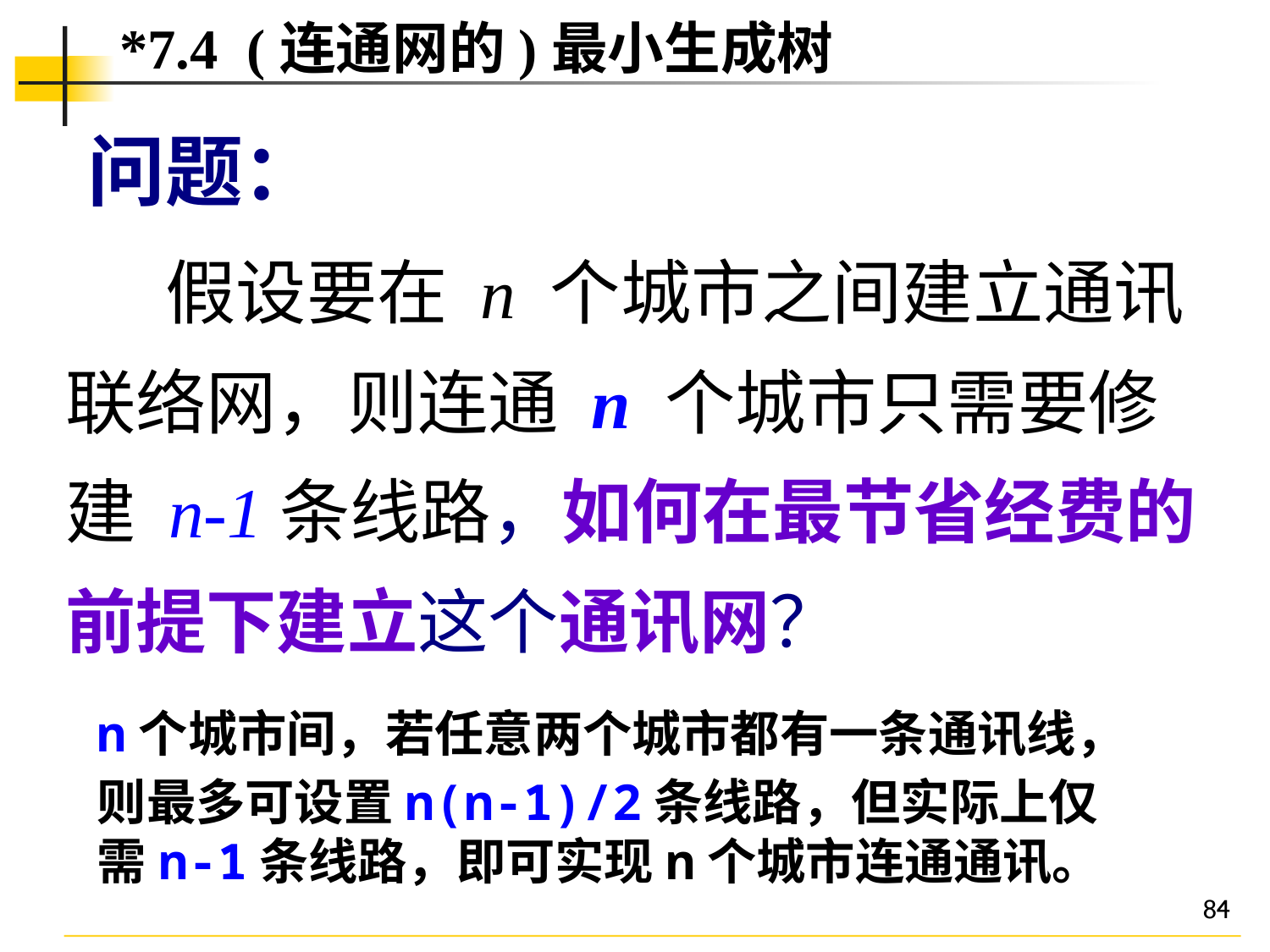

*7.4  (连通网的)最小生成树
问题：
      假设要在 n 个城市之间建立通讯联络网，则连通 n 个城市只需要修建 n-1条线路，如何在最节省经费的前提下建立这个通讯网？
n个城市间，若任意两个城市都有一条通讯线，
则最多可设置n(n-1)/2条线路，但实际上仅需n-1条线路，即可实现n个城市连通通讯。
84